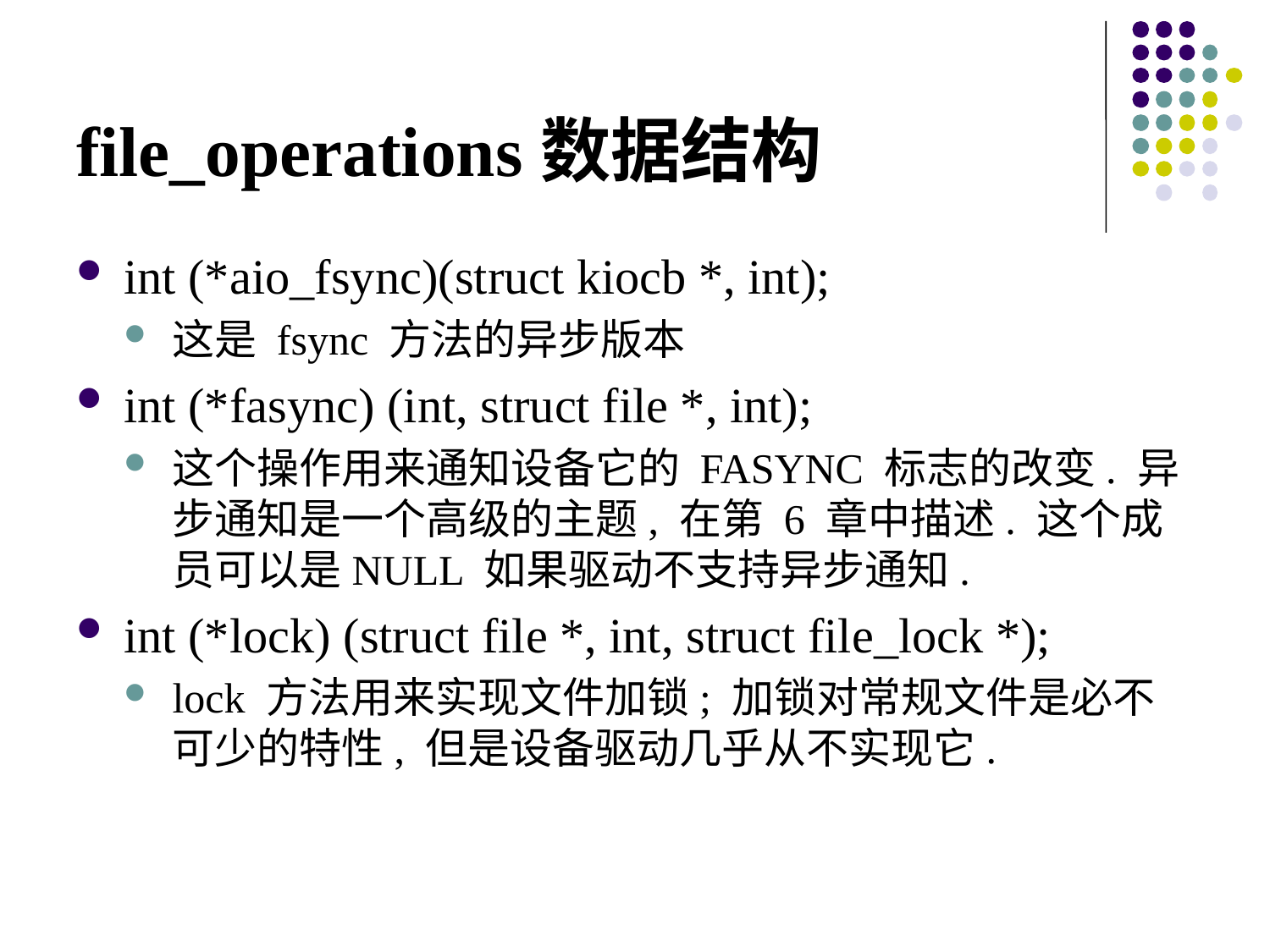

# file_operations数据结构
int (*aio_fsync)(struct kiocb *, int);
这是 fsync 方法的异步版本
int (*fasync) (int, struct file *, int);
这个操作用来通知设备它的 FASYNC 标志的改变. 异步通知是一个高级的主题, 在第 6 章中描述. 这个成员可以是NULL 如果驱动不支持异步通知.
int (*lock) (struct file *, int, struct file_lock *);
lock 方法用来实现文件加锁; 加锁对常规文件是必不可少的特性, 但是设备驱动几乎从不实现它.